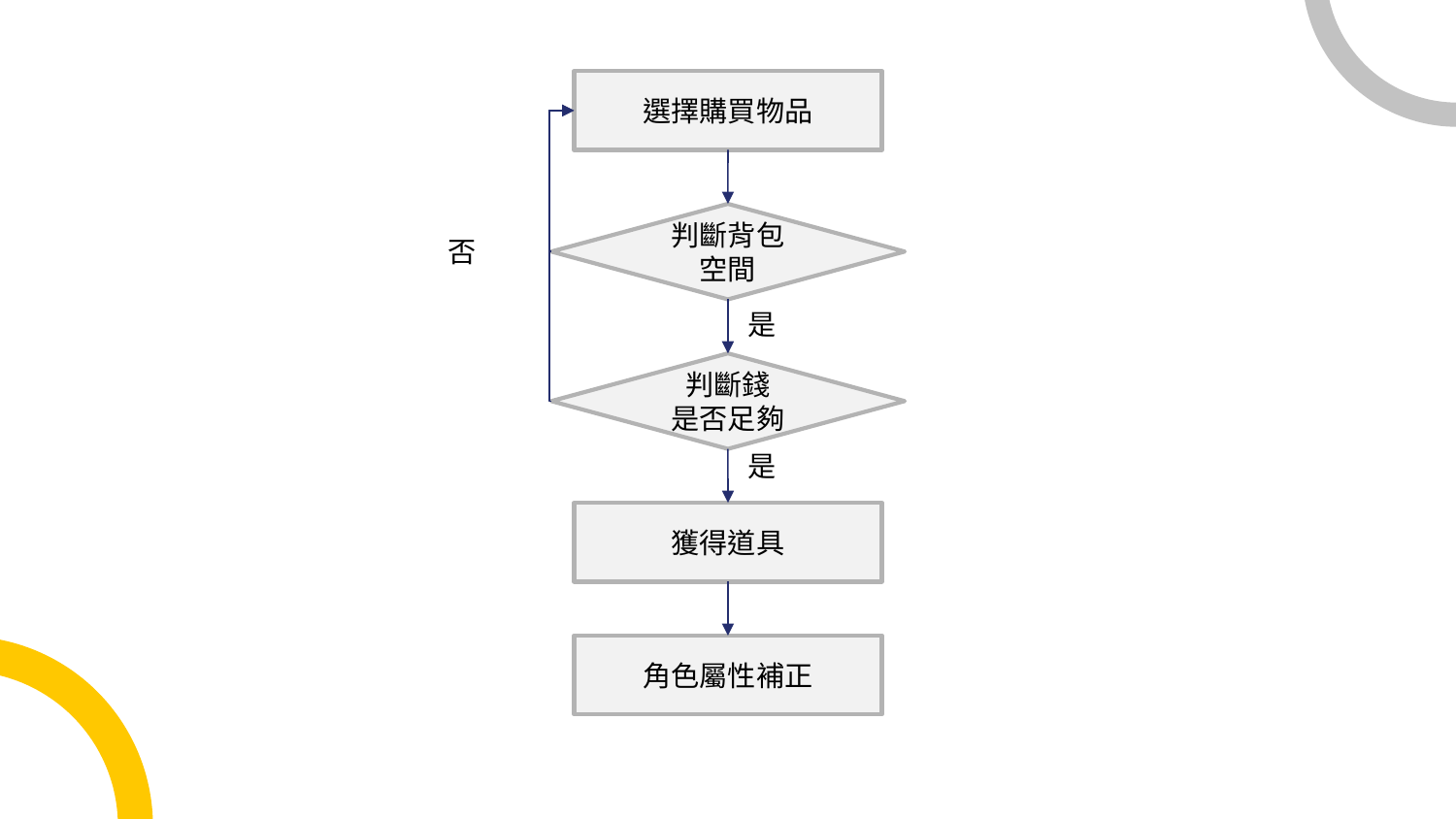

選擇購買物品
判斷背包
空間
否
是
判斷錢
是否足夠
是
獲得道具
角色屬性補正